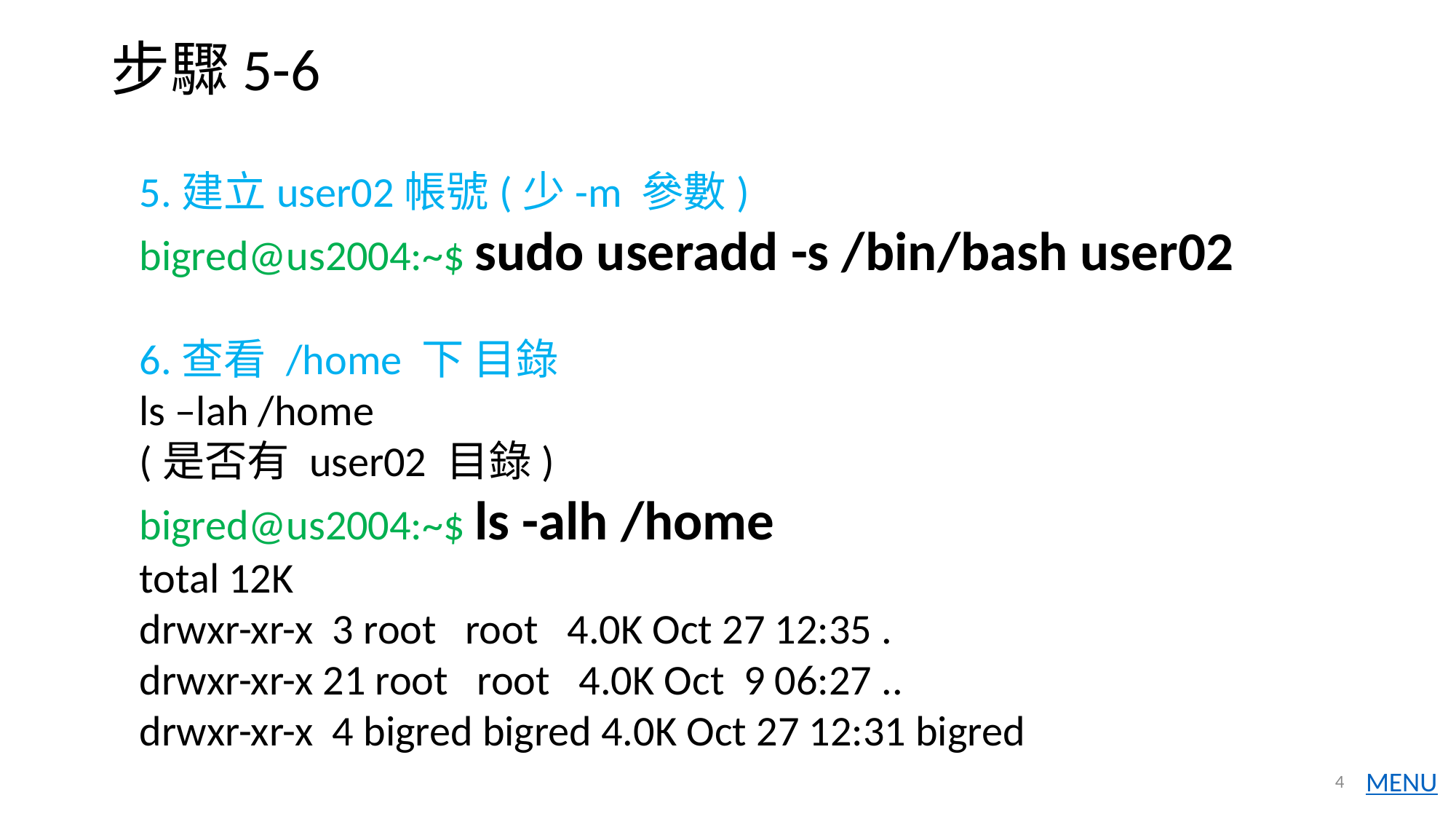

# 步驟5-6
5.建立user02帳號(少-m 參數)
bigred@us2004:~$ sudo useradd -s /bin/bash user02

6.查看 /home 下 目錄
ls –lah /home
(是否有 user02 目錄)
bigred@us2004:~$ ls -alh /home
total 12K
drwxr-xr-x  3 root   root   4.0K Oct 27 12:35 .
drwxr-xr-x 21 root   root   4.0K Oct  9 06:27 ..
drwxr-xr-x  4 bigred bigred 4.0K Oct 27 12:31 bigred
4